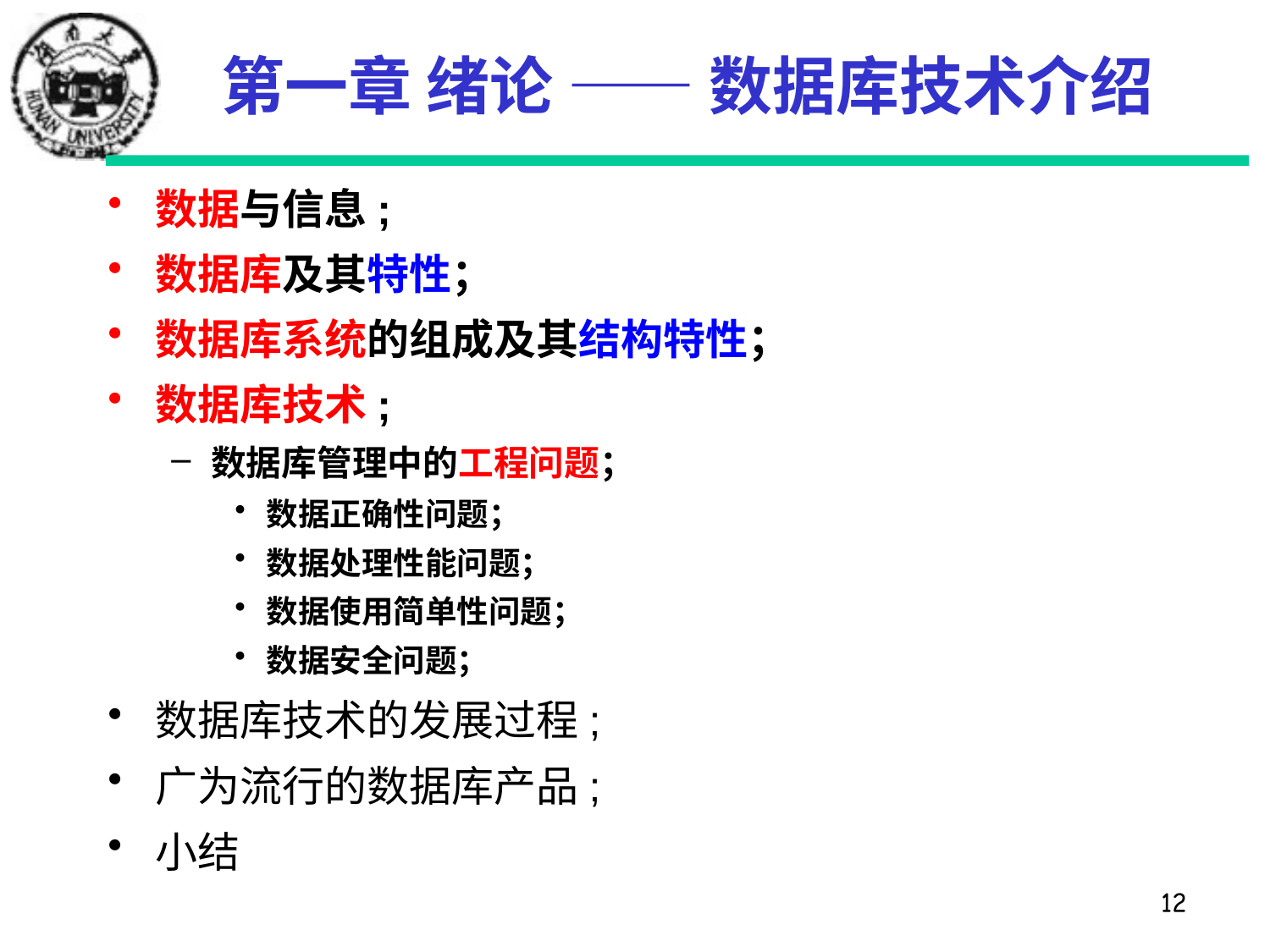

# 第一章 绪论 —— 数据库技术介绍
数据与信息;
数据库及其特性；
数据库系统的组成及其结构特性；
数据库技术;
数据库管理中的工程问题；
数据正确性问题；
数据处理性能问题；
数据使用简单性问题；
数据安全问题；
数据库技术的发展过程;
广为流行的数据库产品;
小结
12